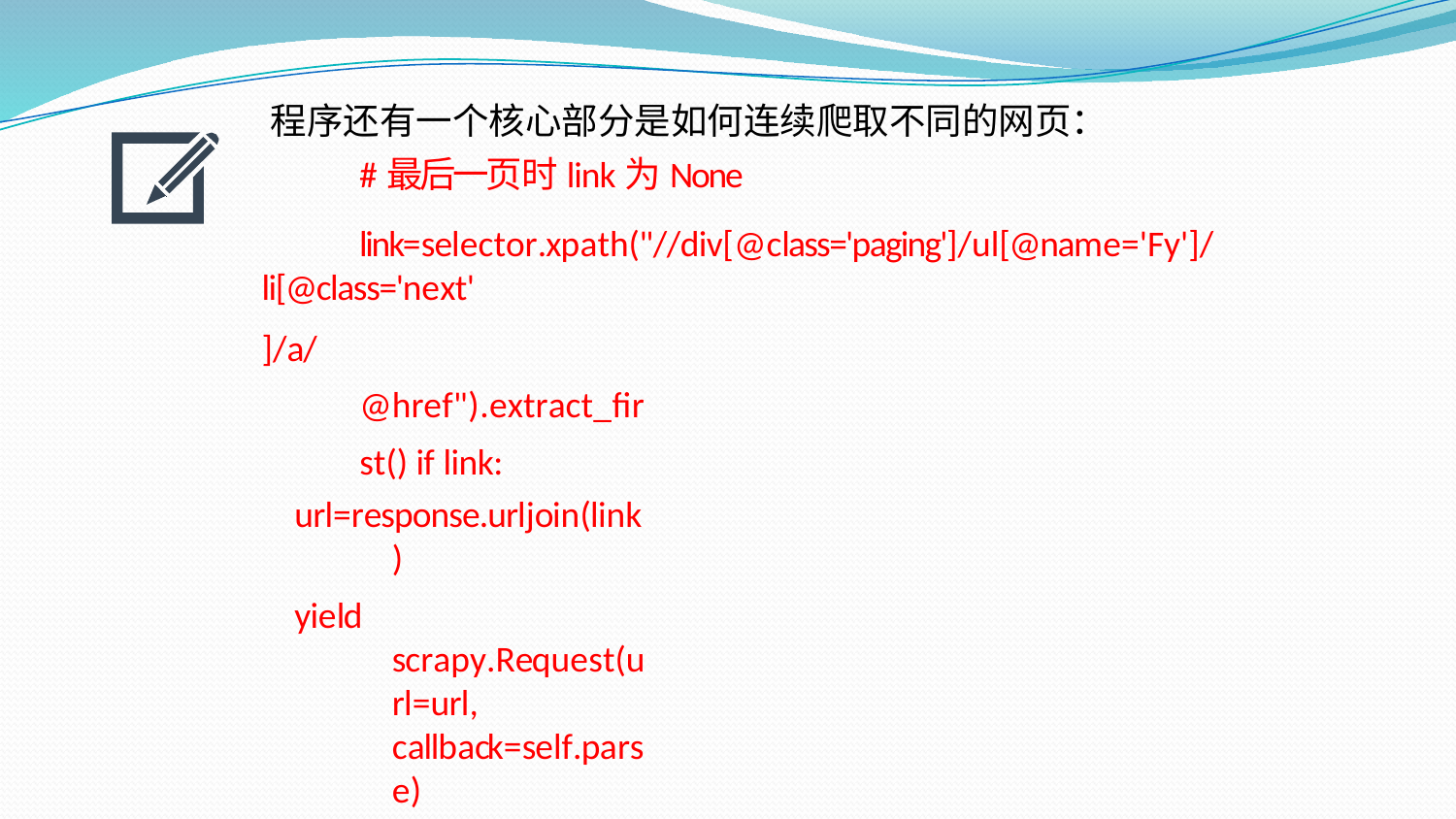

程序还有一个核心部分是如何连续爬取不同的网页：

#最后一页时link为None
link=selector.xpath("//div[@class='paging']/ul[@name='Fy']/li[@class='next'
]/a/@href").extract_first() if link:
url=response.urljoin(link)
yield scrapy.Request(url=url, callback=self.parse)
仔细分析网站的HTML代码发现在一个<div class='paging'>的元素中包含了翻页的 信息，<div>下面的<ul name='Fy'>下面的<li class='next'>下面的<a>链接就是 下一页的链接，取出这个链接地址，通过response.urljoin函数整理成绝对地址，再
次产生一个scrapy.Request对象请求，回调函数仍然为这个parse函数，这样就可以 递归调用parse函数，实现下一个网页的数据爬取。爬取到最后一页时，下一页的链
接为空，link=None就不再递归调用了。